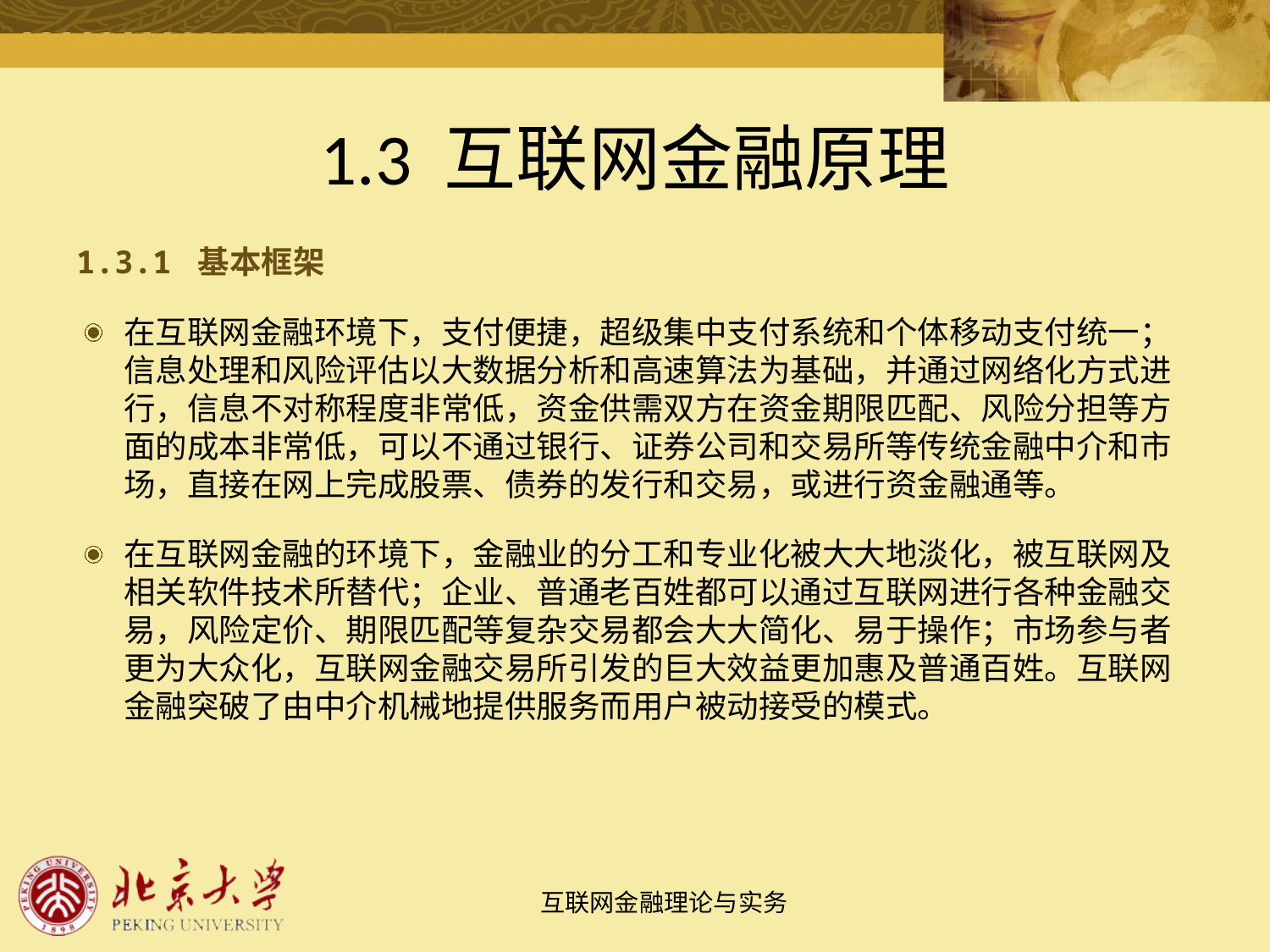

# 1.3 互联网金融原理
1.3.1 基本框架
在互联网金融环境下，支付便捷，超级集中支付系统和个体移动支付统一；信息处理和风险评估以大数据分析和高速算法为基础，并通过网络化方式进行，信息不对称程度非常低，资金供需双方在资金期限匹配、风险分担等方面的成本非常低，可以不通过银行、证券公司和交易所等传统金融中介和市场，直接在网上完成股票、债券的发行和交易，或进行资金融通等。
在互联网金融的环境下，金融业的分工和专业化被大大地淡化，被互联网及相关软件技术所替代；企业、普通老百姓都可以通过互联网进行各种金融交易，风险定价、期限匹配等复杂交易都会大大简化、易于操作；市场参与者更为大众化，互联网金融交易所引发的巨大效益更加惠及普通百姓。互联网金融突破了由中介机械地提供服务而用户被动接受的模式。